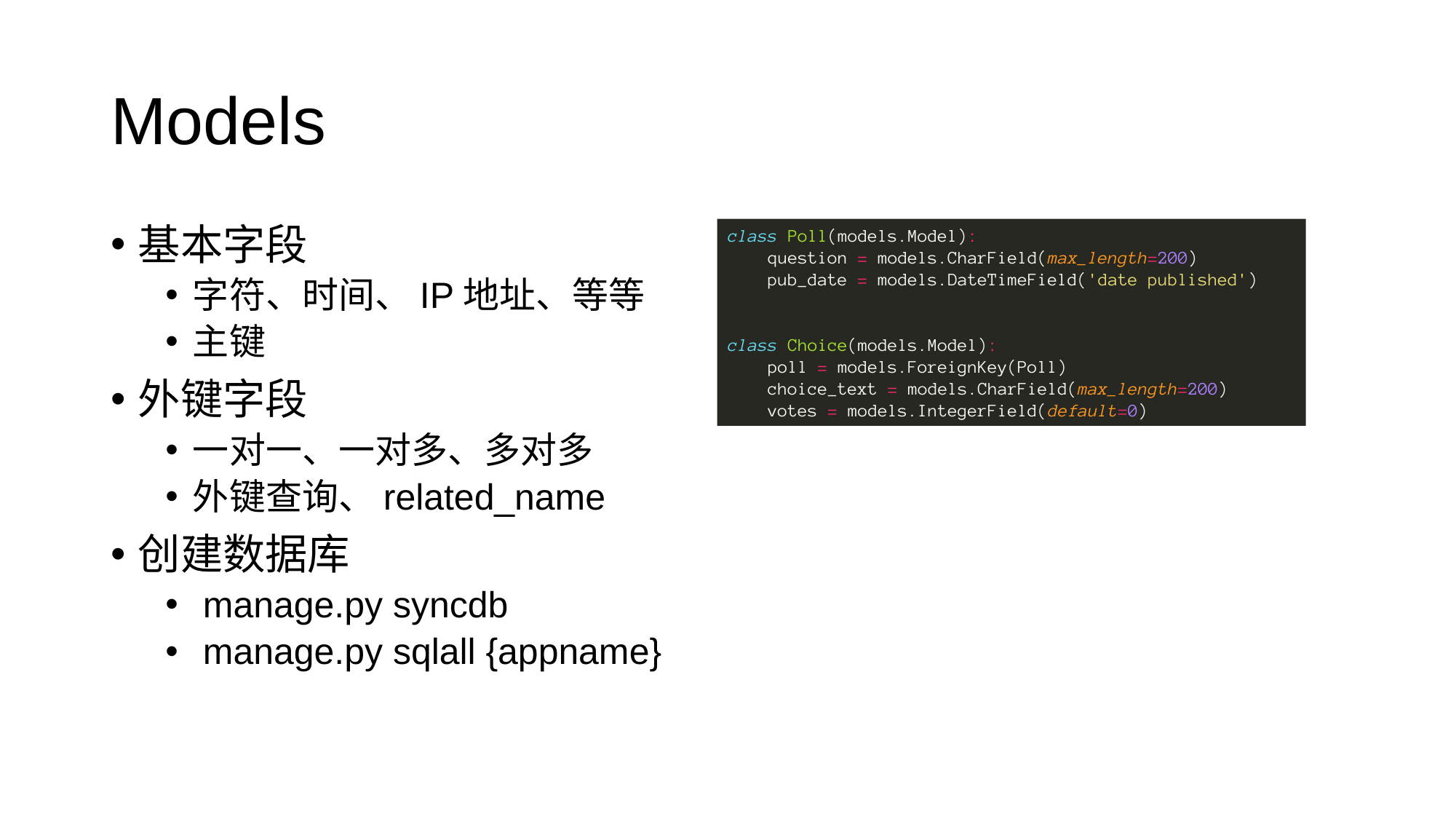

# Models
class Poll(models.Model):
    question = models.CharField(max_length=200)
    pub_date = models.DateTimeField('date published')
class Choice(models.Model):
    poll = models.ForeignKey(Poll)
    choice_text = models.CharField(max_length=200)
    votes = models.IntegerField(default=0)
基本字段
字符、时间、IP地址、等等
主键
外键字段
一对一、一对多、多对多
外键查询、related_name
创建数据库
 manage.py syncdb
 manage.py sqlall {appname}